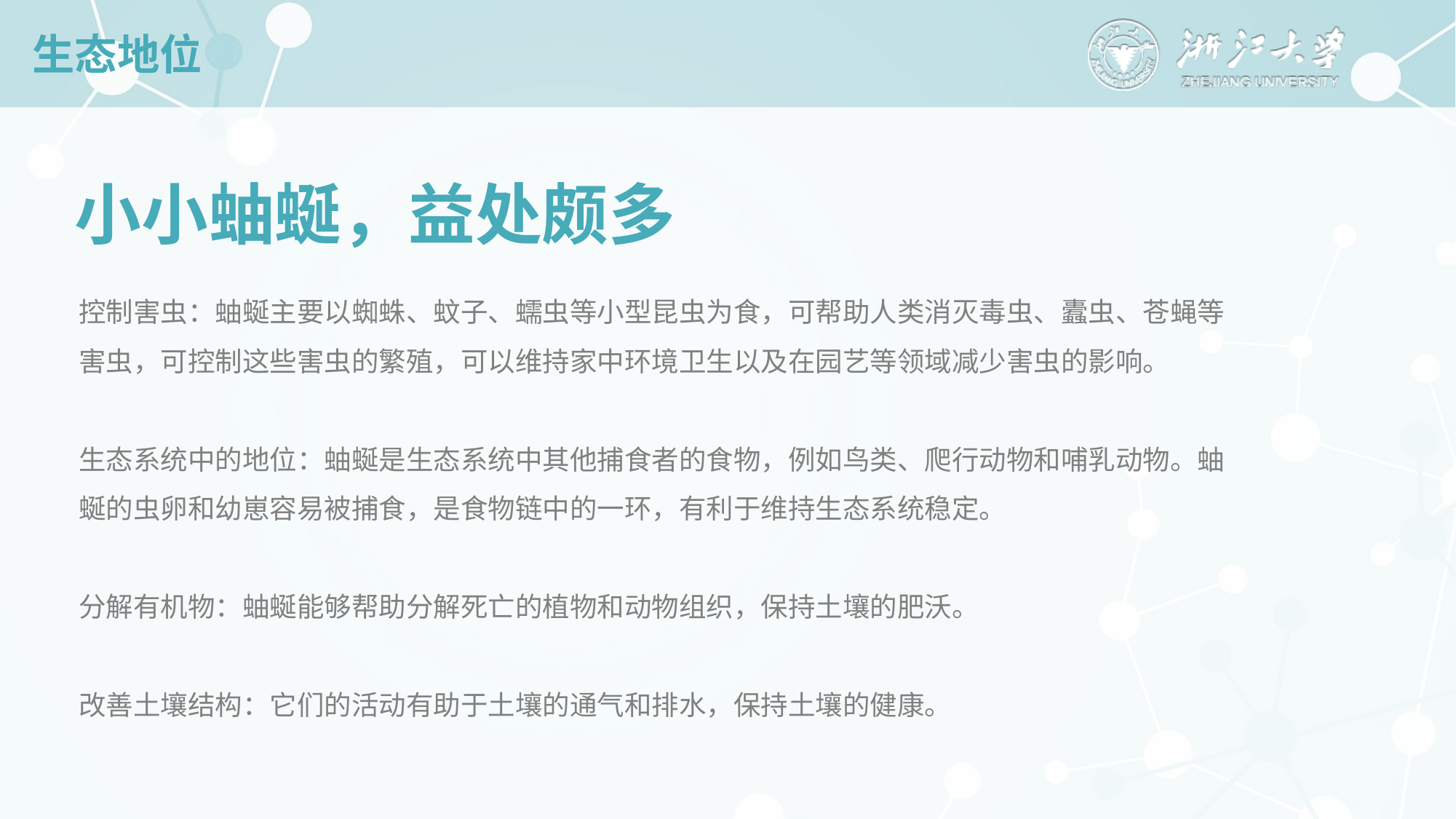

# 生态地位
小小蚰蜒，益处颇多
控制害虫：蚰蜒主要以蜘蛛、蚊子、蠕虫等小型昆虫为食，可帮助人类消灭毒虫、蠹虫、苍蝇等害虫，可控制这些害虫的繁殖，可以维持家中环境卫生以及在园艺等领域减少害虫的影响。

生态系统中的地位：蚰蜒是生态系统中其他捕食者的食物，例如鸟类、爬行动物和哺乳动物。蚰蜒的虫卵和幼崽容易被捕食，是食物链中的一环，有利于维持生态系统稳定。

分解有机物：蚰蜒能够帮助分解死亡的植物和动物组织，保持土壤的肥沃。

改善土壤结构：它们的活动有助于土壤的通气和排水，保持土壤的健康。